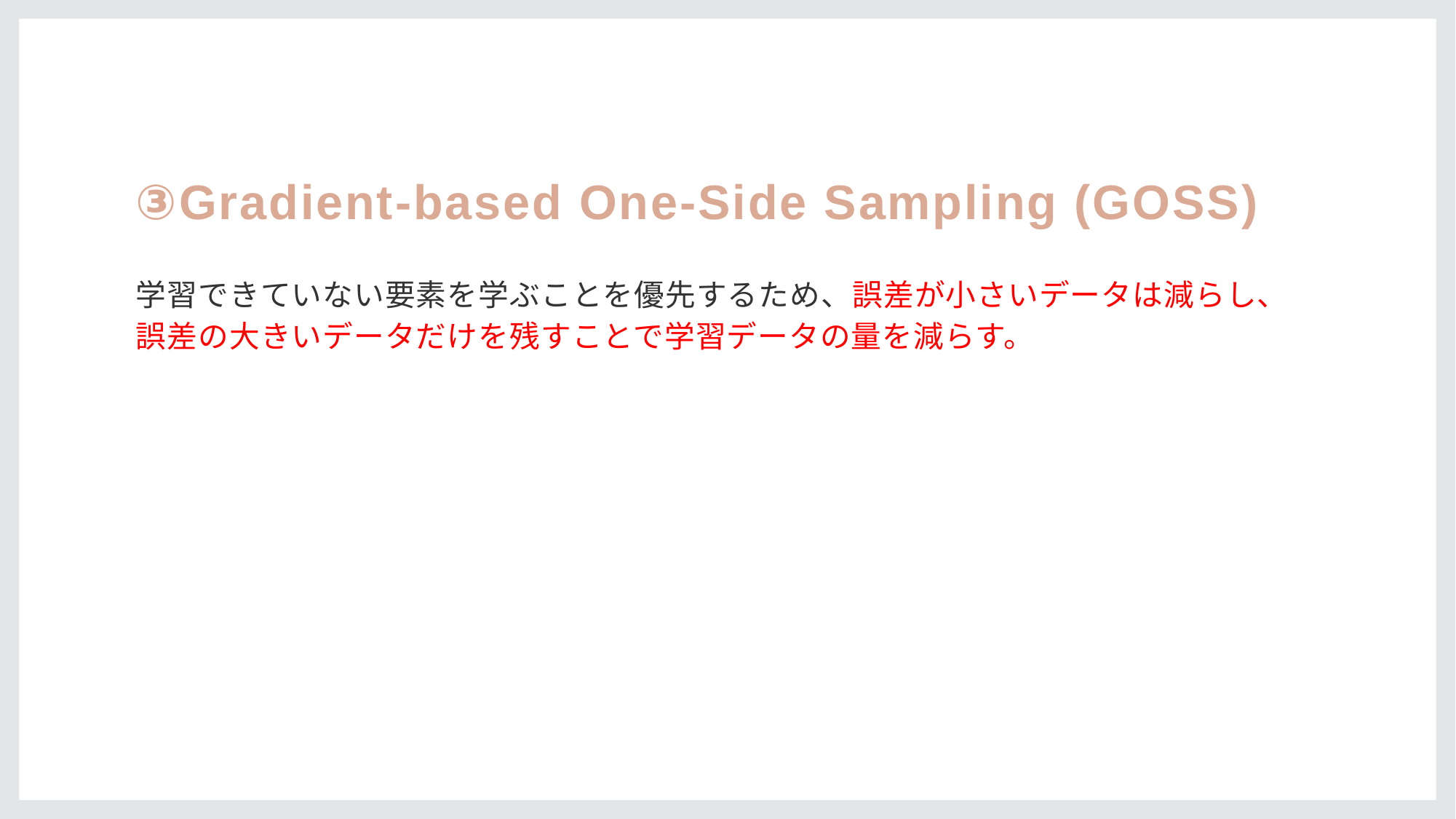

# ③Gradient-based One-Side Sampling (GOSS)
学習できていない要素を学ぶことを優先するため、誤差が小さいデータは減らし、誤差の大きいデータだけを残すことで学習データの量を減らす。